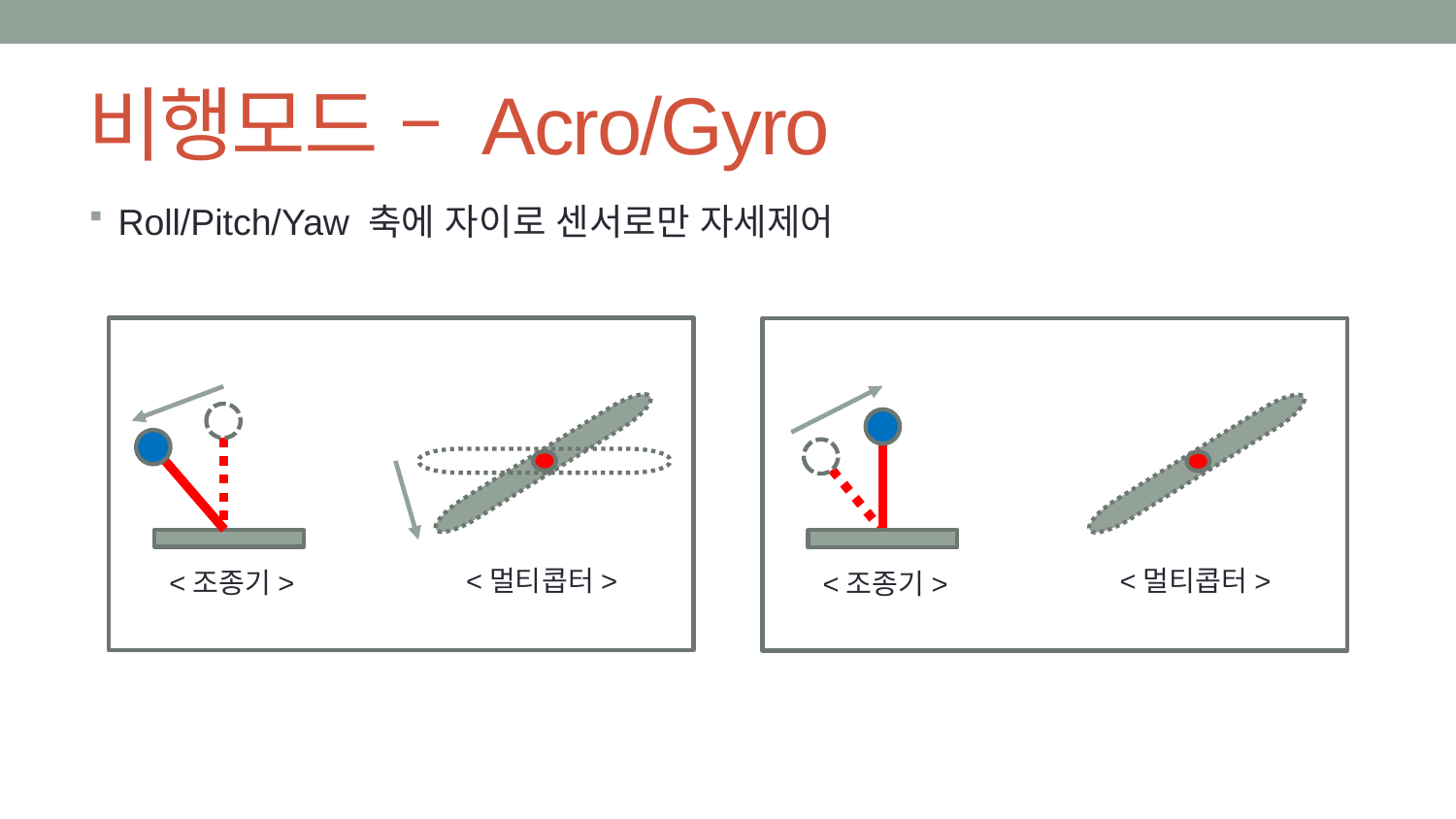

# 비행모드 – Acro/Gyro
Roll/Pitch/Yaw 축에 자이로 센서로만 자세제어

<멀티콥터>
<멀티콥터>
<조종기>
<조종기>